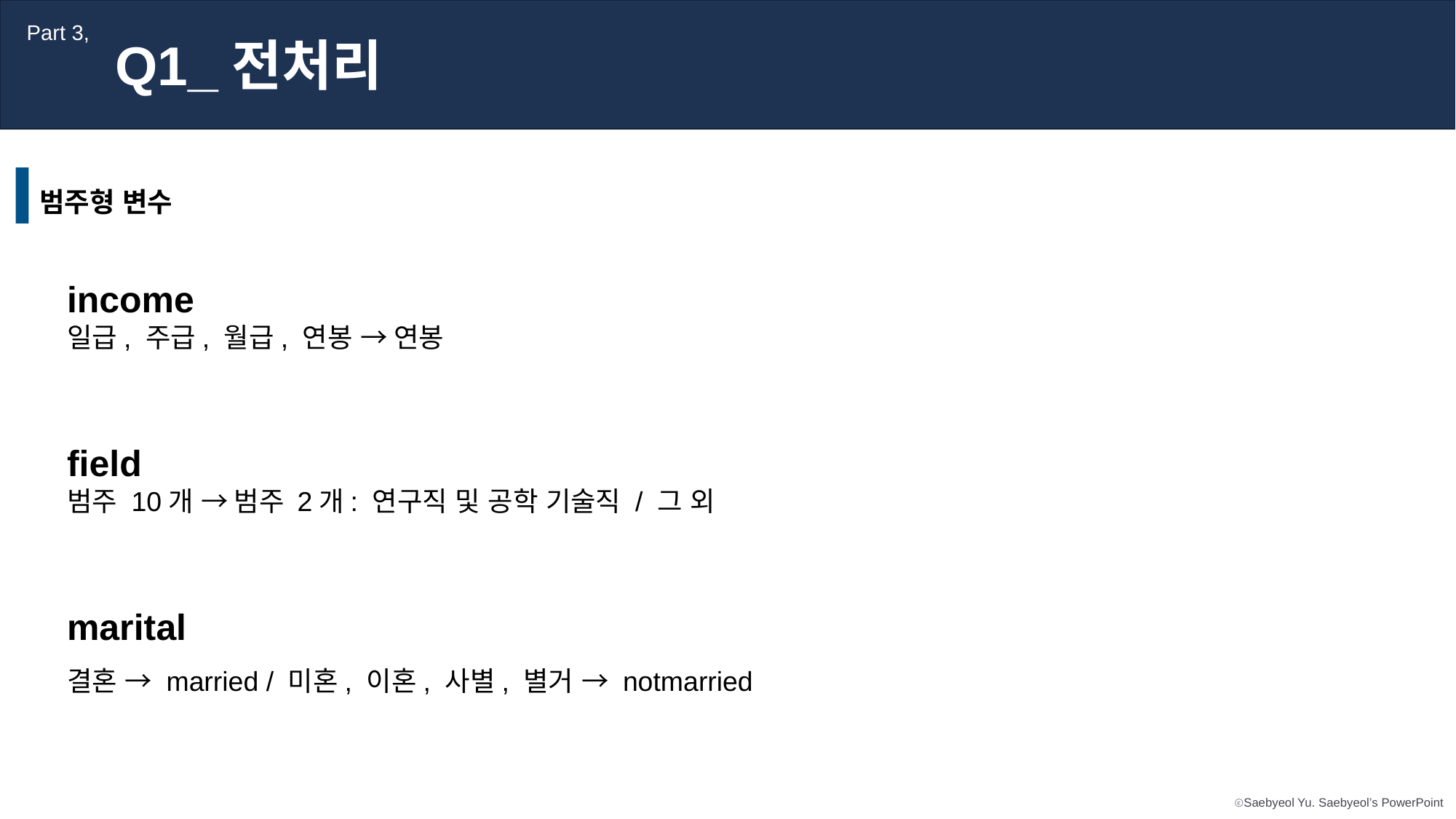

Part 3,
Q1_전처리
범주형 변수

income
일급, 주급, 월급, 연봉 → 연봉

field
범주 10개 → 범주 2개: 연구직 및 공학 기술직 / 그 외

marital
결혼 → married / 미혼, 이혼, 사별, 별거 → notmarried